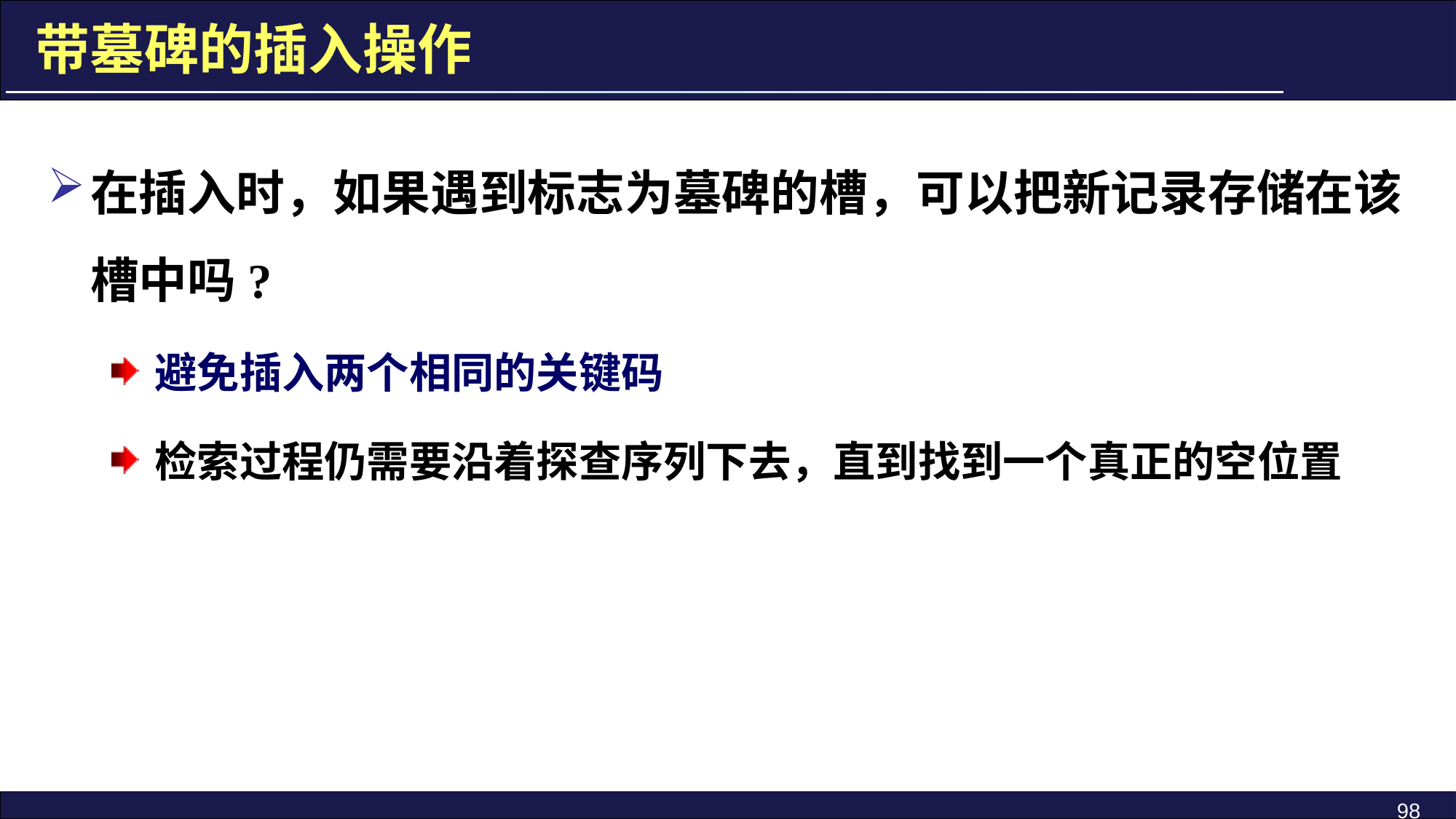

带墓碑的插入操作
在插入时，如果遇到标志为墓碑的槽，可以把新记录存储在该槽中吗?
避免插入两个相同的关键码
检索过程仍需要沿着探查序列下去，直到找到一个真正的空位置
98